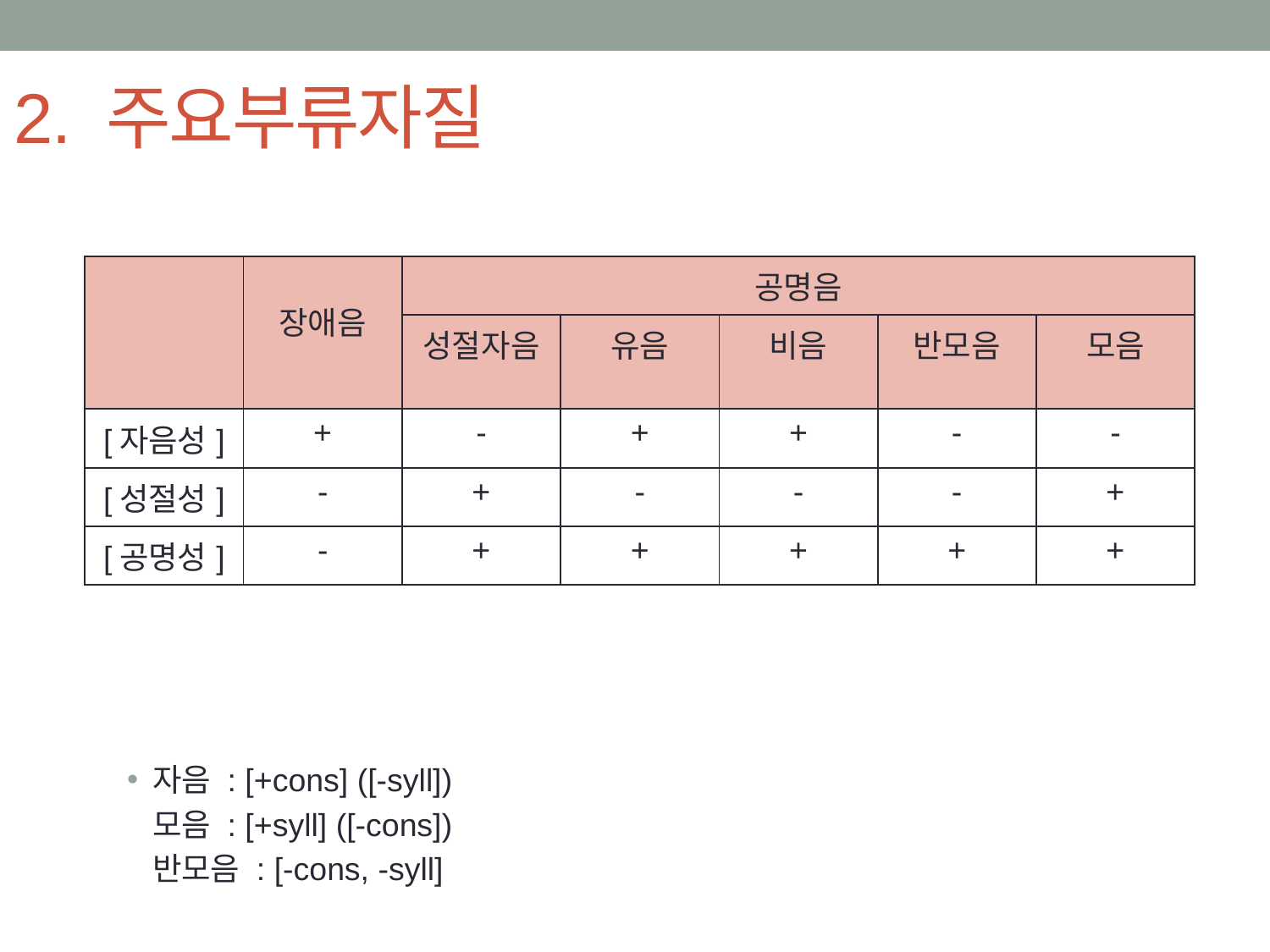

# 2. 주요부류자질

자음 : [+cons] ([-syll])
  모음 : [+syll] ([-cons])
  반모음 : [-cons, -syll]

|  | 장애음 | 공명음 |  |  |  |  |
| --- | --- | --- | --- | --- | --- | --- |
|  |  | 성절자음 | 유음 | 비음 | 반모음 | 모음 |
| [자음성] | + | - | + | + | - | - |
| [성절성] | - | + | - | - | - | + |
| [공명성] | - | + | + | + | + | + |